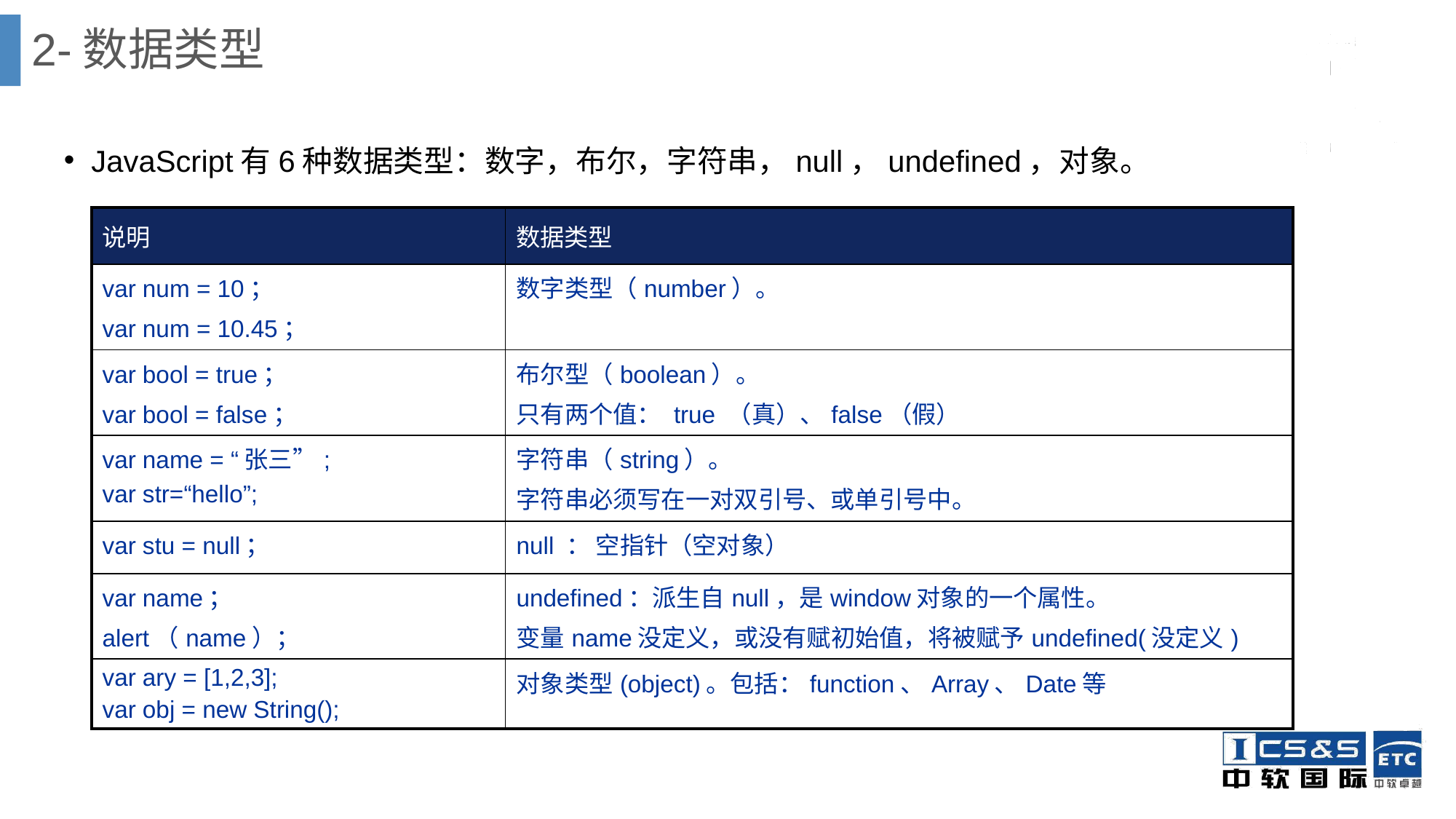

# 2-数据类型
JavaScript有6种数据类型：数字，布尔，字符串，null，undefined，对象。
| 说明 | 数据类型 |
| --- | --- |
| var num = 10； var num = 10.45； | 数字类型（number）。 |
| var bool = true； var bool = false； | 布尔型（boolean）。 只有两个值： true （真）、false（假） |
| var name = “张三”; var str=“hello”; | 字符串（string）。 字符串必须写在一对双引号、或单引号中。 |
| var stu = null； | null ： 空指针（空对象） |
| var name； alert（name）； | undefined：派生自null，是window对象的一个属性。 变量name没定义，或没有赋初始值，将被赋予undefined(没定义) |
| var ary = [1,2,3]; var obj = new String(); | 对象类型(object)。包括：function、Array、Date等 |